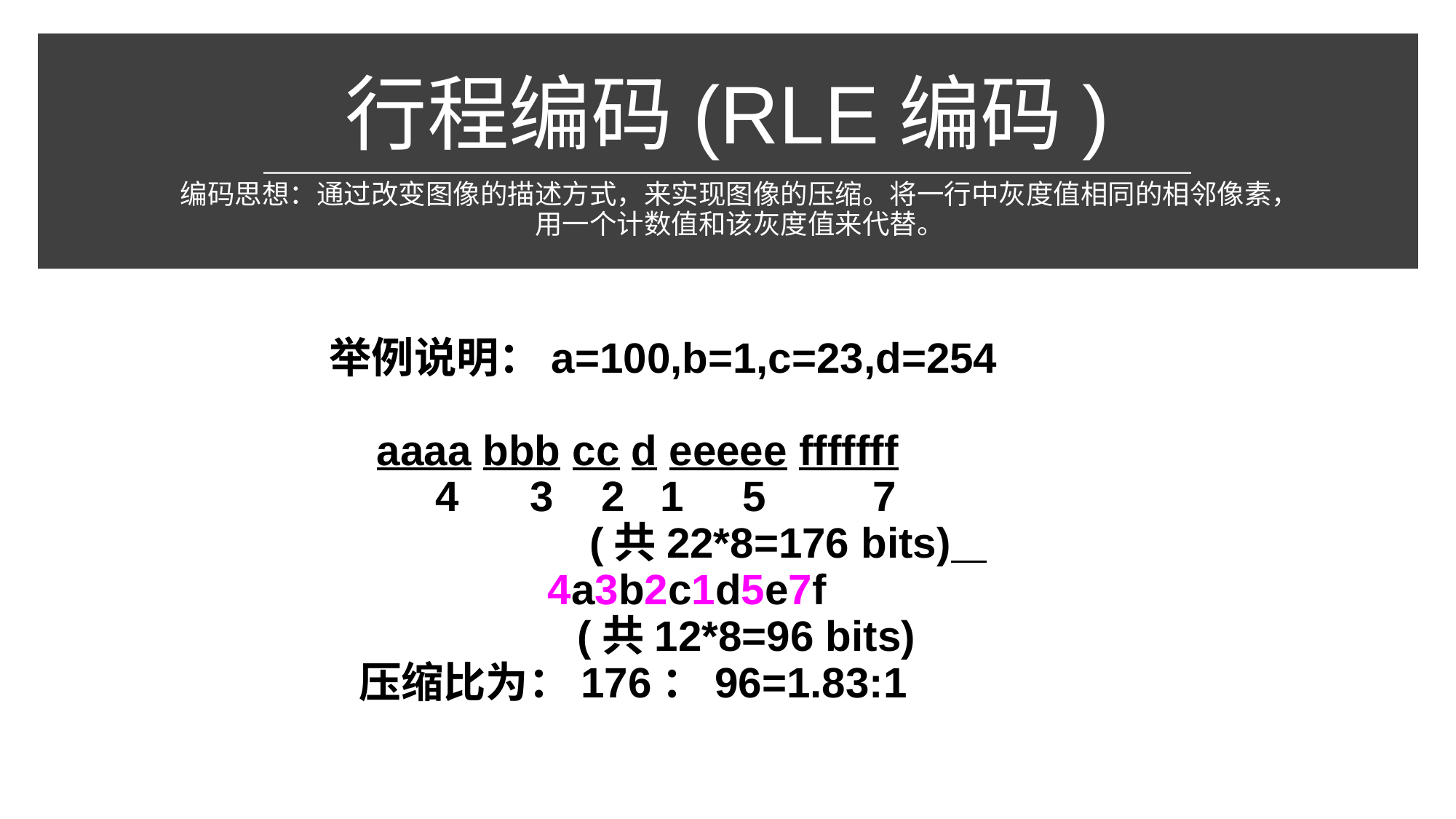

# 行程编码(RLE编码)
编码思想：通过改变图像的描述方式，来实现图像的压缩。将一行中灰度值相同的相邻像素，用一个计数值和该灰度值来代替。
举例说明：a=100,b=1,c=23,d=254
    aaaa bbb cc d eeeee fffffff
         4      3    2   1     5         7
                      (共22*8=176 bits)
		4a3b2c1d5e7f
                     (共12*8=96 bits)
  压缩比为：176：96=1.83:1